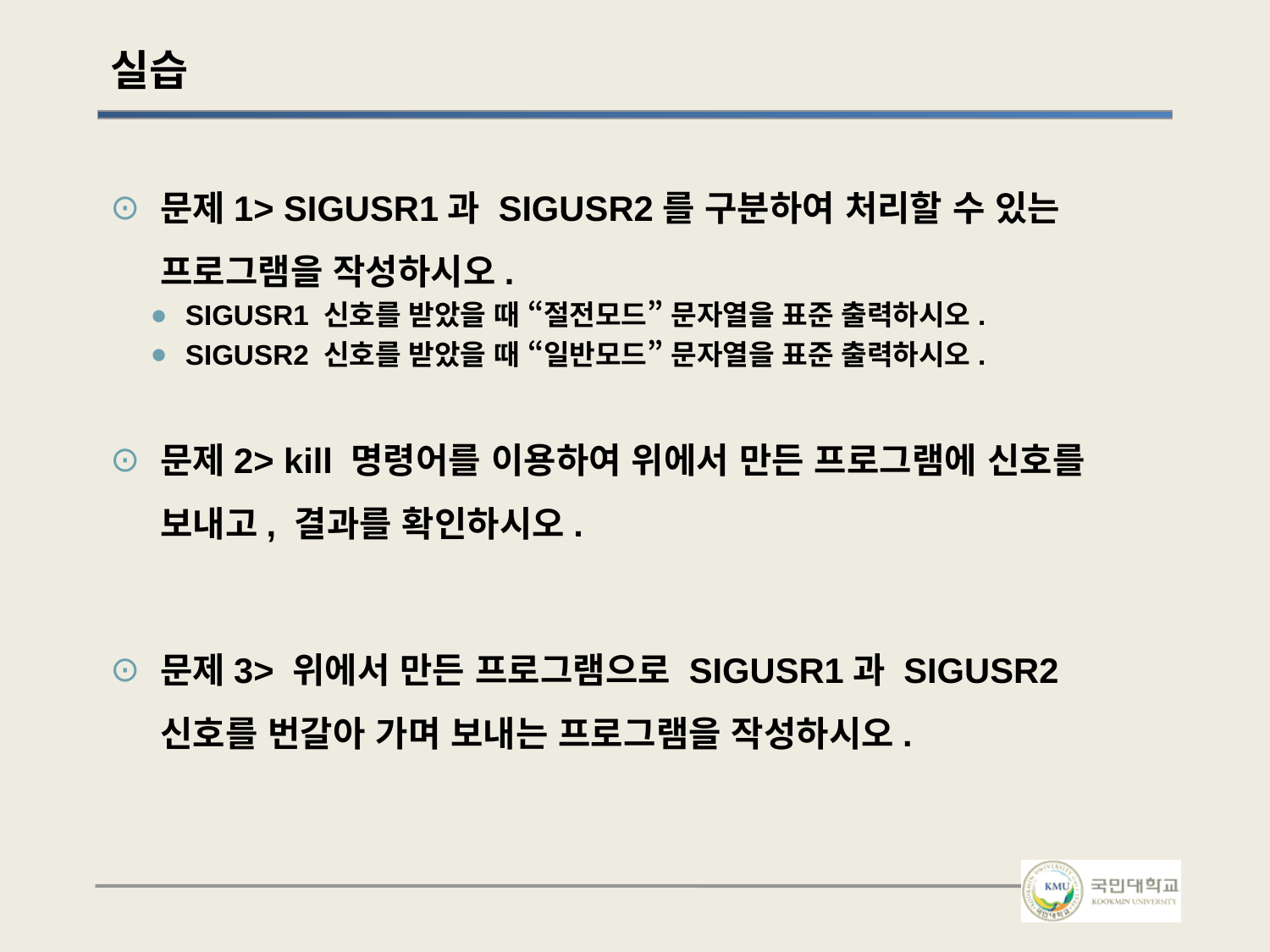

# 실습
문제1> SIGUSR1과 SIGUSR2를 구분하여 처리할 수 있는 프로그램을 작성하시오.
SIGUSR1 신호를 받았을 때 “절전모드” 문자열을 표준 출력하시오.
SIGUSR2 신호를 받았을 때 “일반모드” 문자열을 표준 출력하시오.

문제2> kill 명령어를 이용하여 위에서 만든 프로그램에 신호를 보내고, 결과를 확인하시오.

문제3> 위에서 만든 프로그램으로 SIGUSR1과 SIGUSR2 신호를 번갈아 가며 보내는 프로그램을 작성하시오.